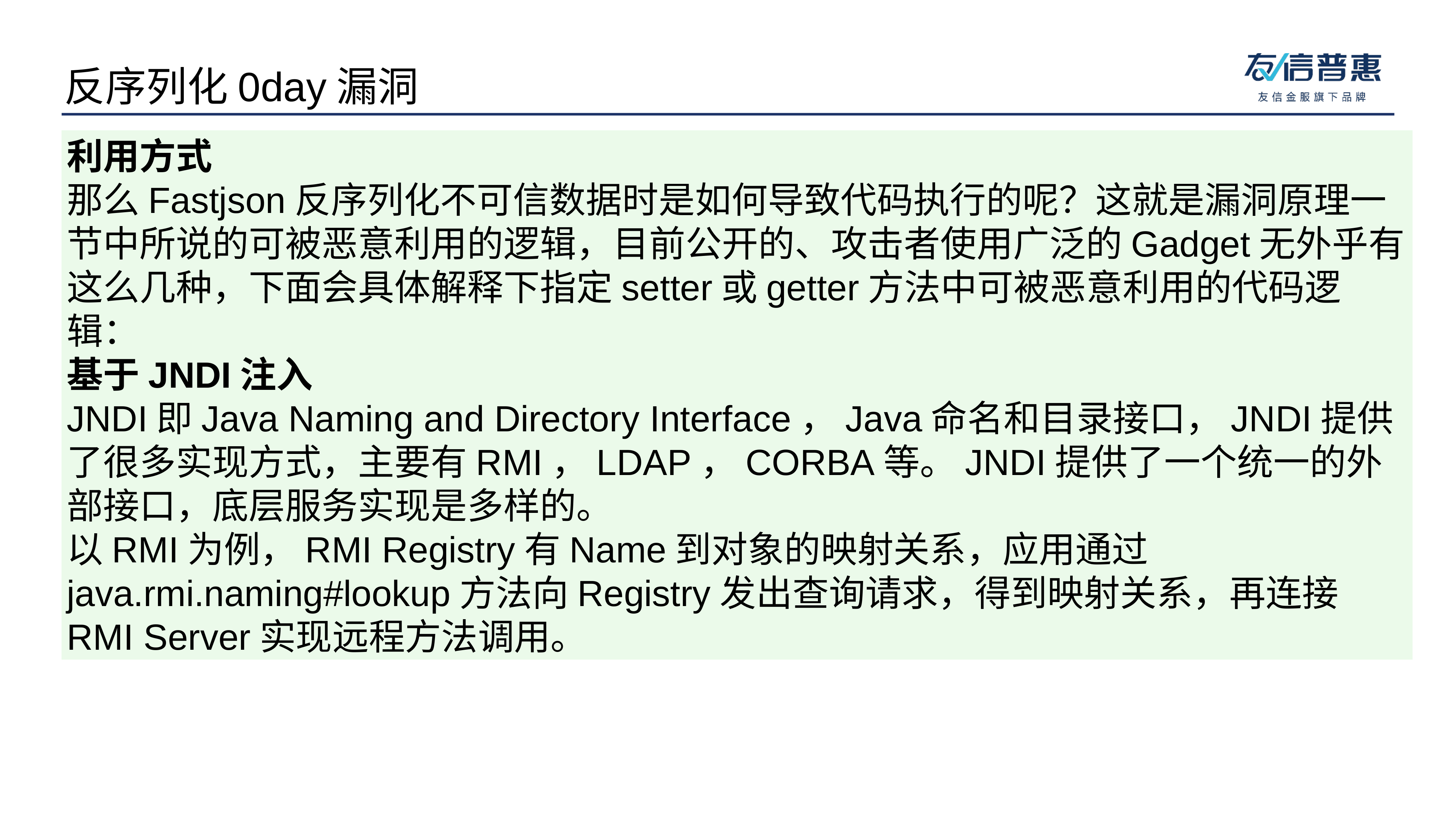

反序列化0day漏洞
利用方式
那么Fastjson反序列化不可信数据时是如何导致代码执行的呢？这就是漏洞原理一节中所说的可被恶意利用的逻辑，目前公开的、攻击者使用广泛的Gadget无外乎有这么几种，下面会具体解释下指定setter或getter方法中可被恶意利用的代码逻辑：
基于JNDI注入
JNDI即Java Naming and Directory Interface，Java命名和目录接口，JNDI提供了很多实现方式，主要有RMI，LDAP，CORBA等。JNDI提供了一个统一的外部接口，底层服务实现是多样的。
以RMI为例，RMI Registry有Name到对象的映射关系，应用通过java.rmi.naming#lookup方法向Registry发出查询请求，得到映射关系，再连接RMI Server实现远程方法调用。